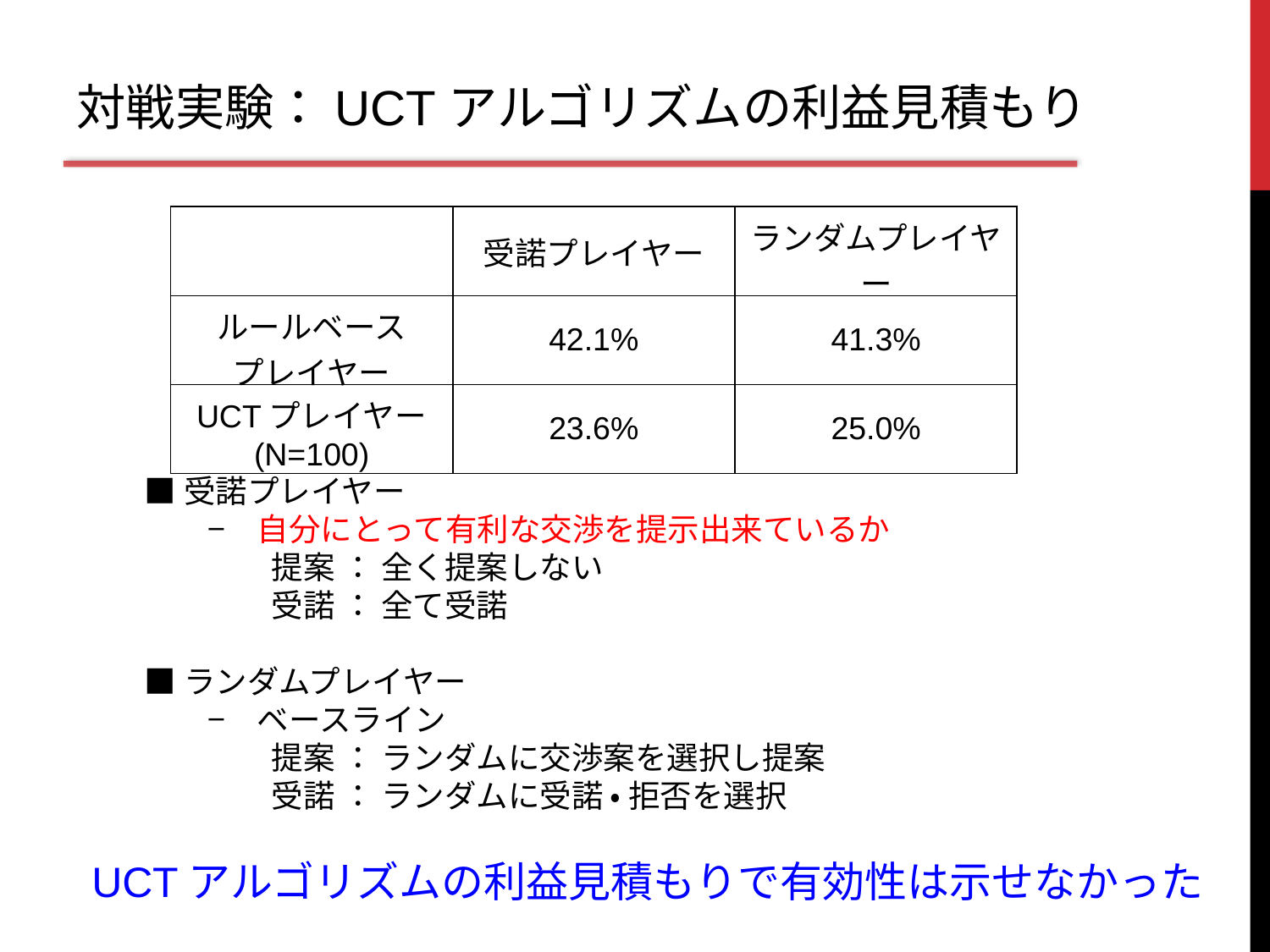

対戦実験：UCTアルゴリズムの利益見積もり

|  | 受諾プレイヤー | ランダムプレイヤー |
| --- | --- | --- |
| ルールベース プレイヤー | 42.1% | 41.3% |
| UCTプレイヤー (N=100) | 23.6% | 25.0% |
■受諾プレイヤー
　　−　自分にとって有利な交渉を提示出来ているか
	提案 ： 全く提案しない
	受諾 ： 全て受諾

■ランダムプレイヤー
　　−　ベースライン
	提案 ： ランダムに交渉案を選択し提案
	受諾 ： ランダムに受諾 • 拒否を選択
UCTアルゴリズムの利益見積もりで有効性は示せなかった